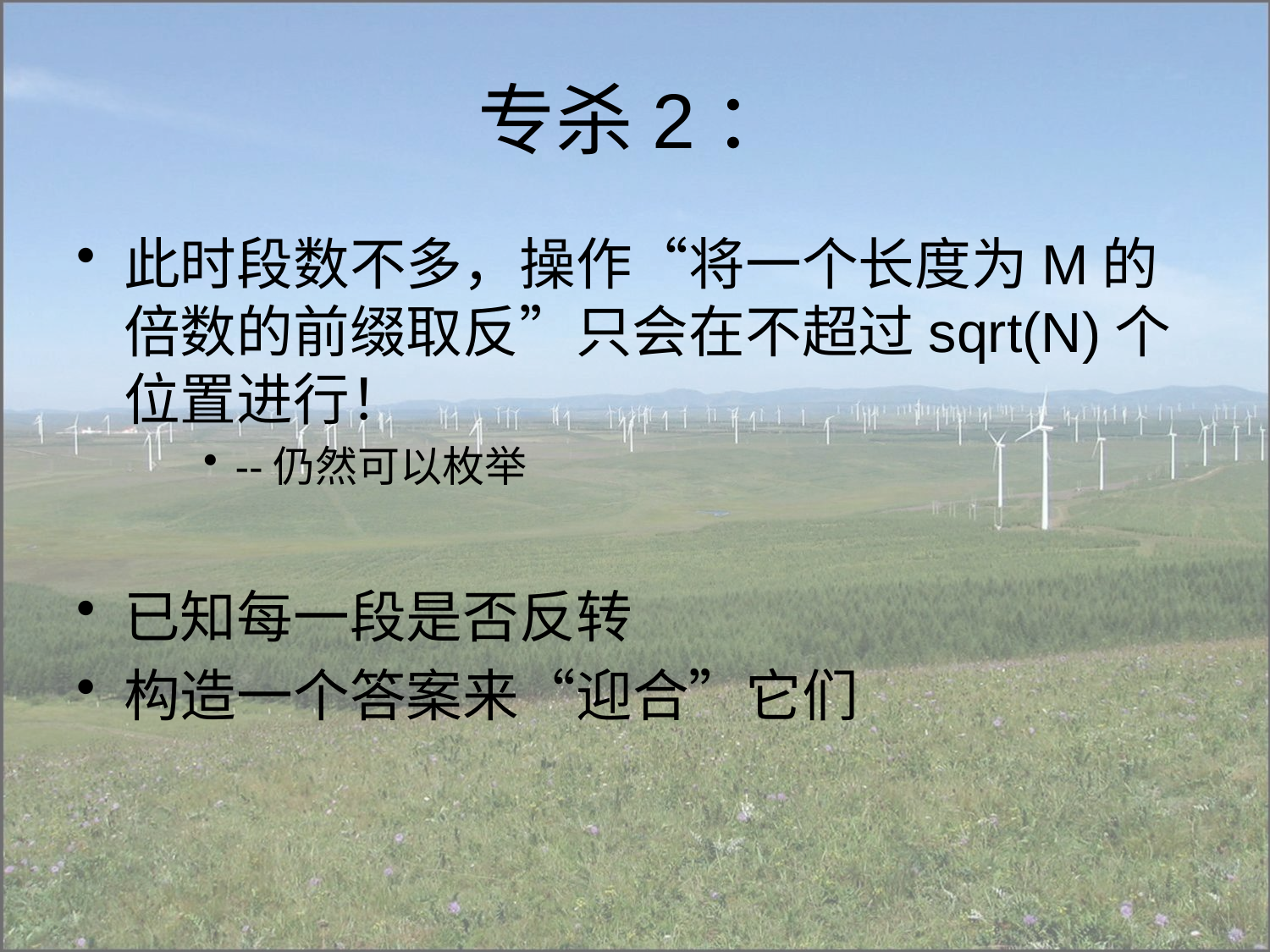

# 专杀2：
此时段数不多，操作“将一个长度为M的倍数的前缀取反”只会在不超过sqrt(N)个位置进行！
--仍然可以枚举

已知每一段是否反转
构造一个答案来“迎合”它们